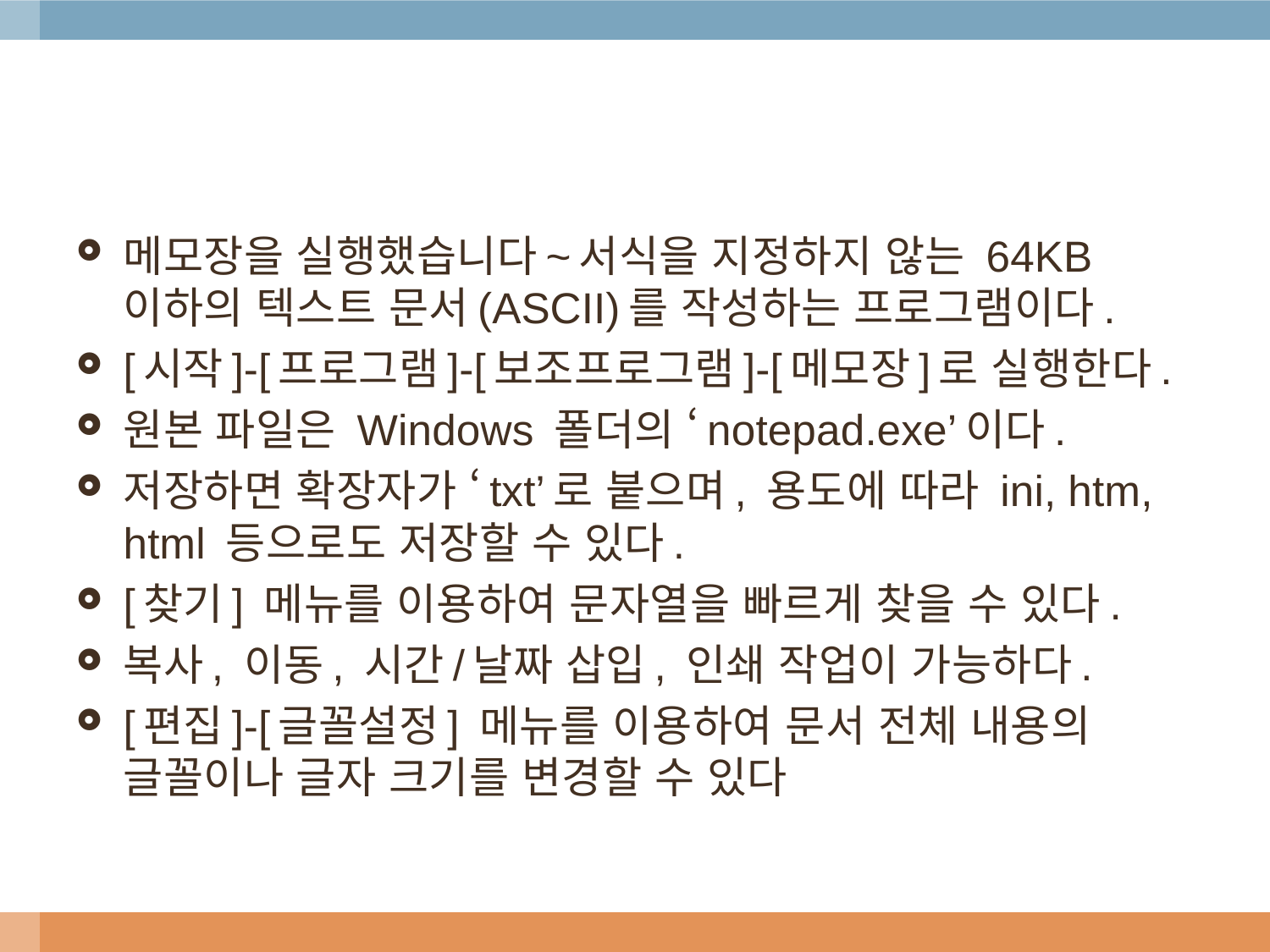

#
메모장을 실행했습니다~서식을 지정하지 않는 64KB 이하의 텍스트 문서(ASCII)를 작성하는 프로그램이다.
[시작]-[프로그램]-[보조프로그램]-[메모장]로 실행한다.
원본 파일은 Windows 폴더의 ‘notepad.exe’이다.
저장하면 확장자가 ‘txt’로 붙으며, 용도에 따라 ini, htm, html 등으로도 저장할 수 있다.
[찾기] 메뉴를 이용하여 문자열을 빠르게 찾을 수 있다.
복사, 이동, 시간/날짜 삽입, 인쇄 작업이 가능하다.
[편집]-[글꼴설정] 메뉴를 이용하여 문서 전체 내용의 글꼴이나 글자 크기를 변경할 수 있다